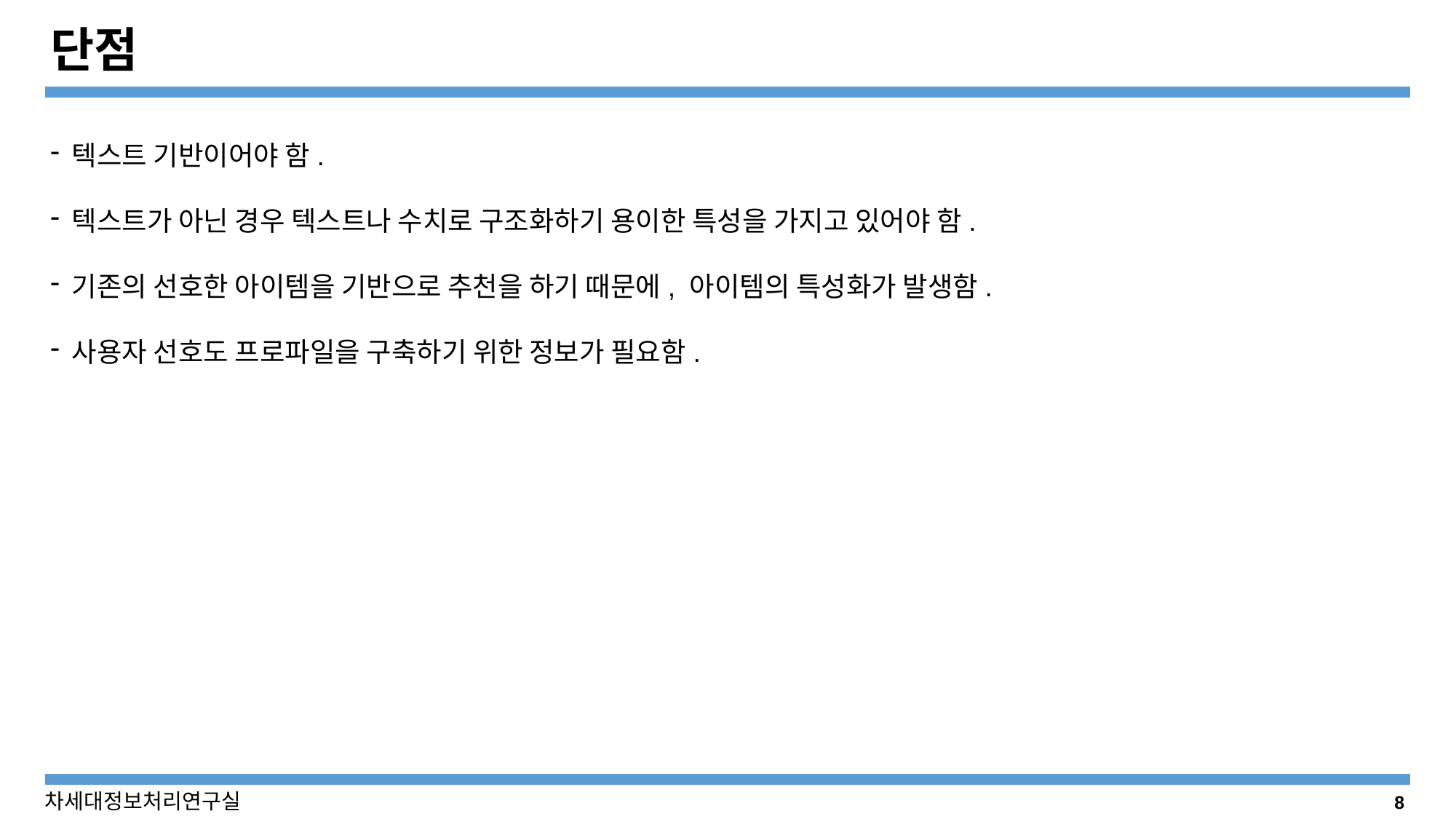

# 단점
텍스트 기반이어야 함.

텍스트가 아닌 경우 텍스트나 수치로 구조화하기 용이한 특성을 가지고 있어야 함.

기존의 선호한 아이템을 기반으로 추천을 하기 때문에, 아이템의 특성화가 발생함.

사용자 선호도 프로파일을 구축하기 위한 정보가 필요함.
8